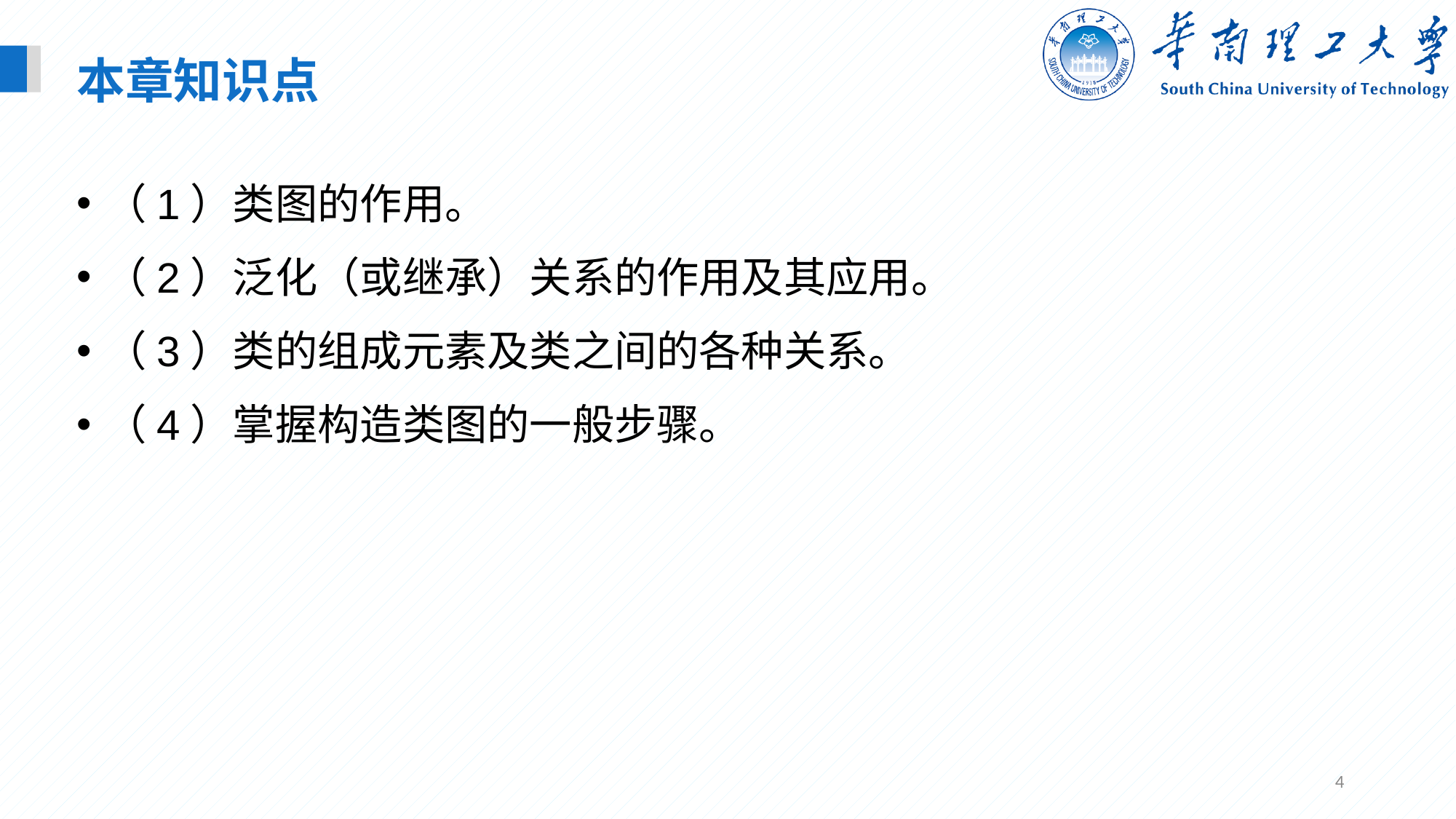

本章知识点
（1）类图的作用。
（2）泛化（或继承）关系的作用及其应用。
（3）类的组成元素及类之间的各种关系。
（4）掌握构造类图的一般步骤。
4